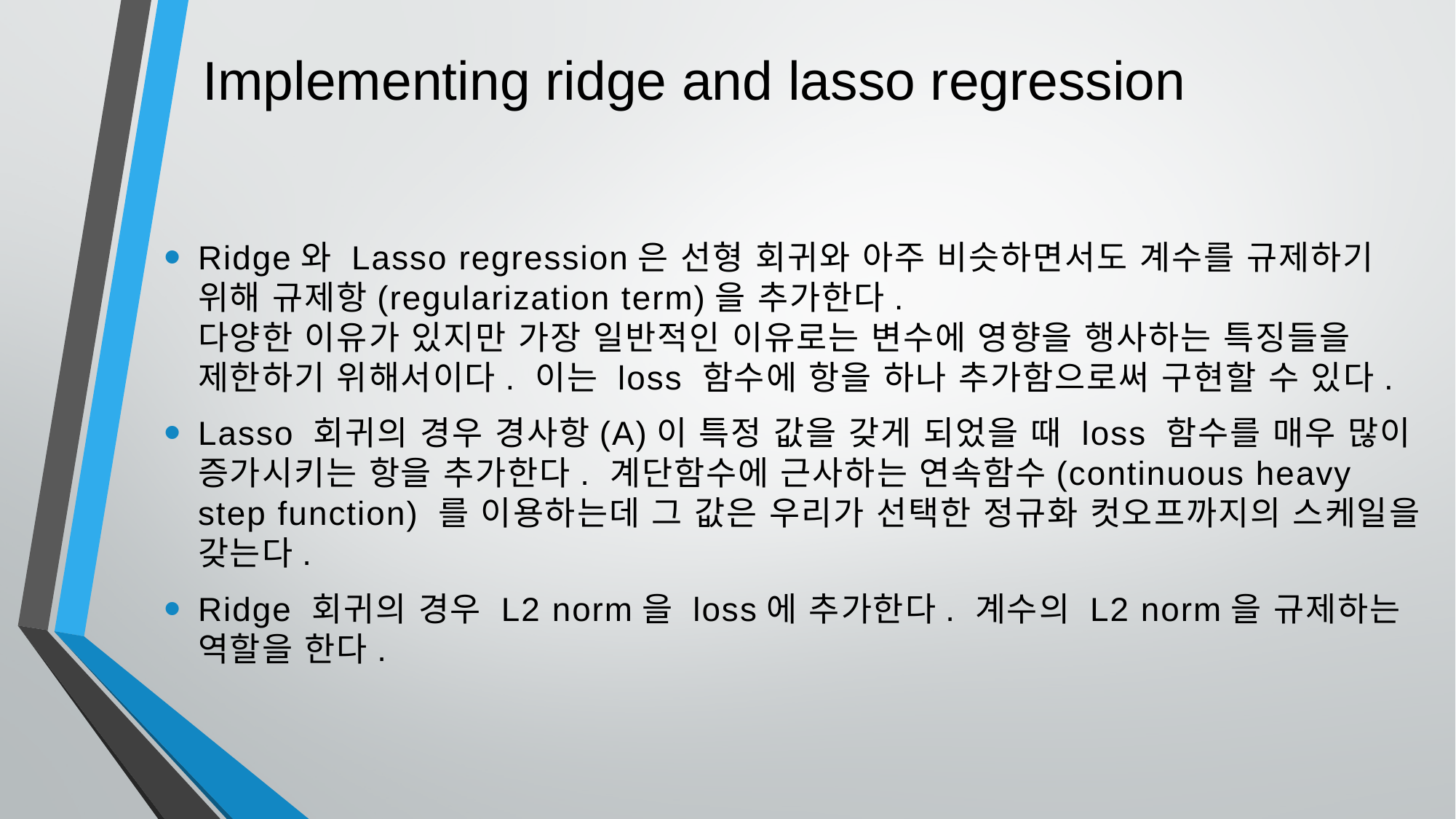

Implementing ridge and lasso regression
Ridge와 Lasso regression은 선형 회귀와 아주 비슷하면서도 계수를 규제하기 위해 규제항(regularization term)을 추가한다.
다양한 이유가 있지만 가장 일반적인 이유로는 변수에 영향을 행사하는 특징들을 제한하기 위해서이다. 이는 loss 함수에 항을 하나 추가함으로써 구현할 수 있다.
Lasso 회귀의 경우 경사항(A)이 특정 값을 갖게 되었을 때 loss 함수를 매우 많이 증가시키는 항을 추가한다. 계단함수에 근사하는 연속함수(continuous heavy step function) 를 이용하는데 그 값은 우리가 선택한 정규화 컷오프까지의 스케일을 갖는다.
Ridge 회귀의 경우 L2 norm을 loss에 추가한다. 계수의 L2 norm을 규제하는 역할을 한다.